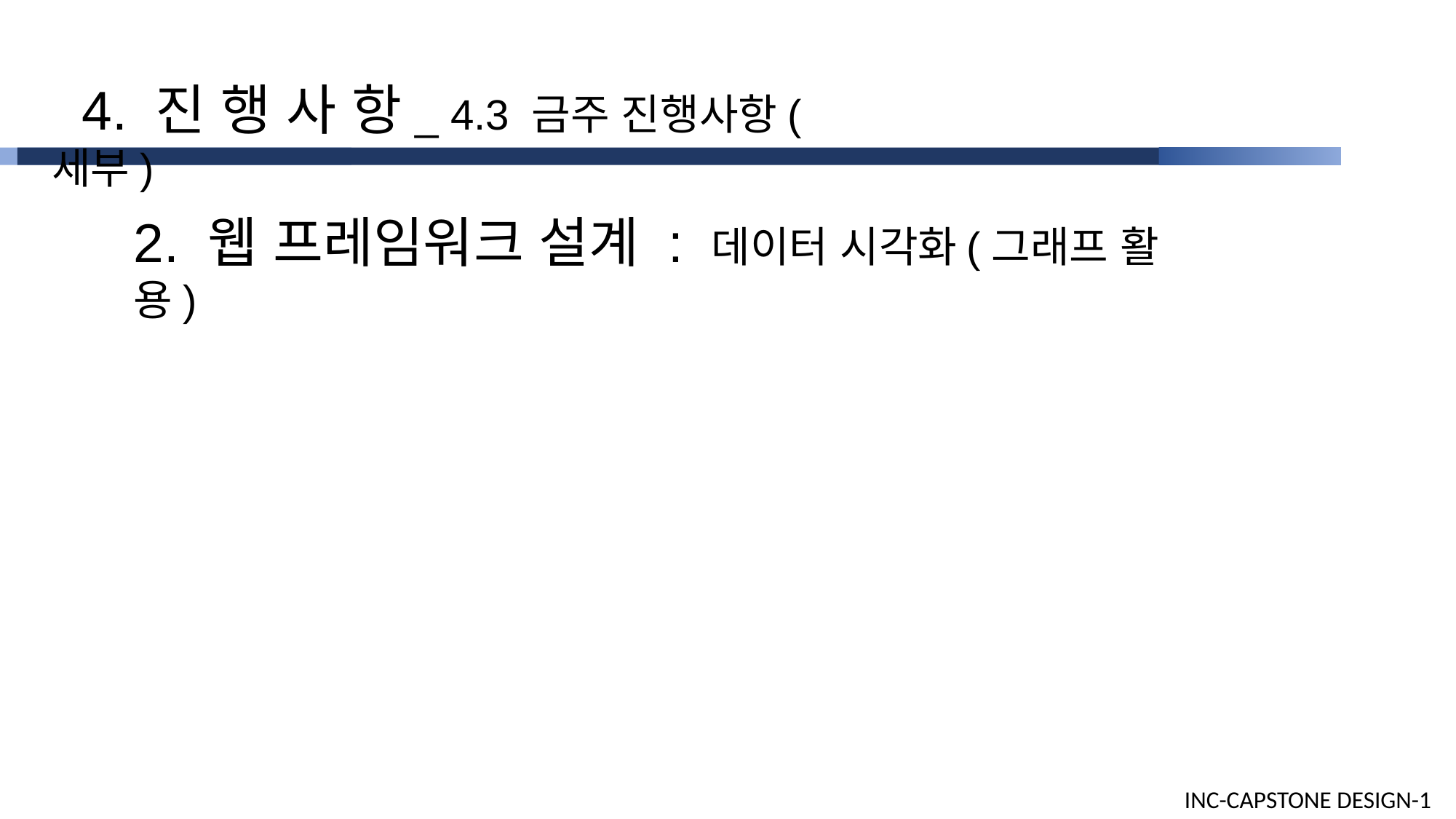

4. 진 행 사 항_ 4.3 금주 진행사항(세부)
2. 웹 프레임워크 설계 : 데이터 시각화(그래프 활용)